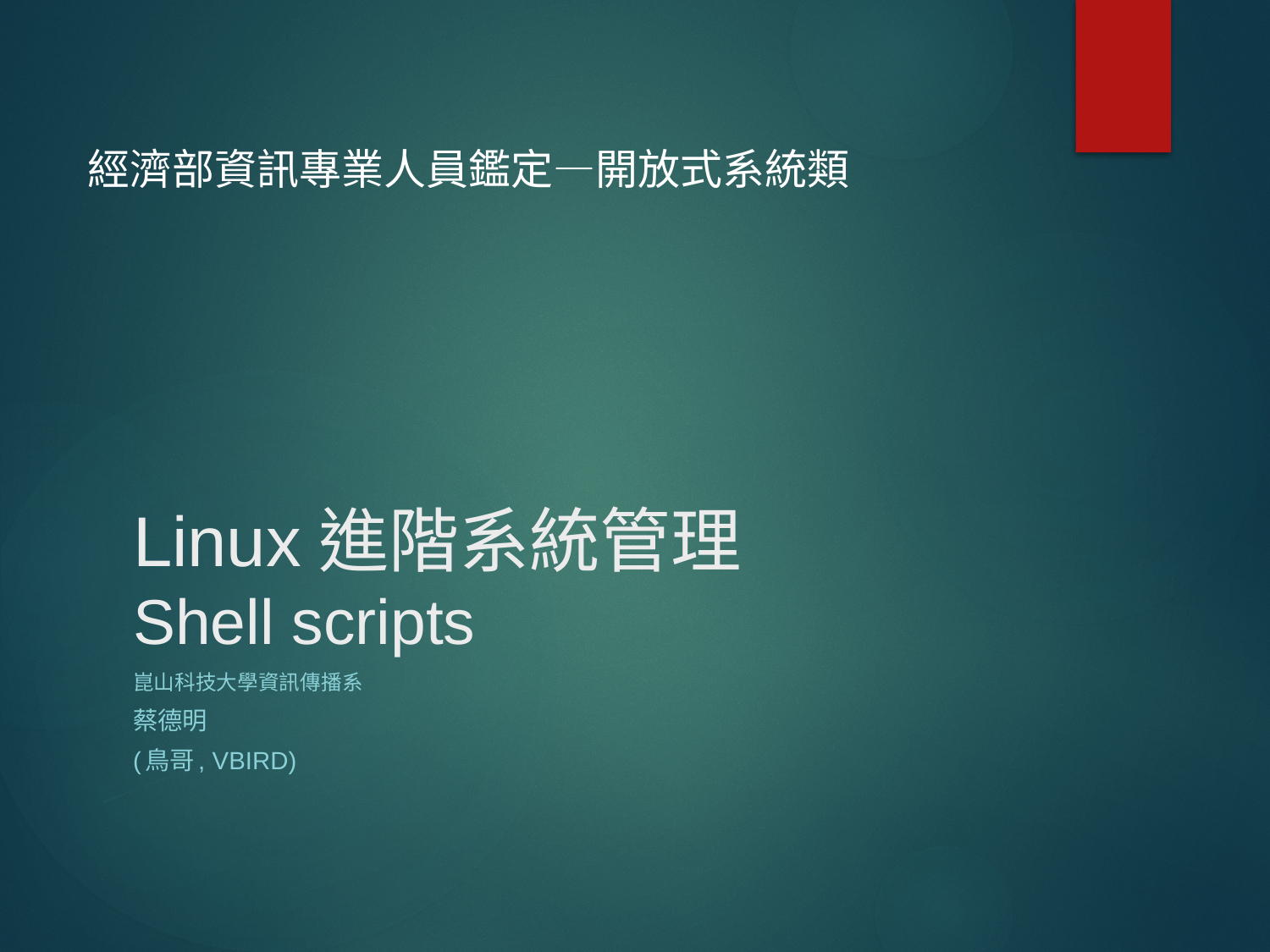

經濟部資訊專業人員鑑定—開放式系統類
# Linux進階系統管理 Shell scripts
崑山科技大學資訊傳播系
蔡德明
(鳥哥, VBird)